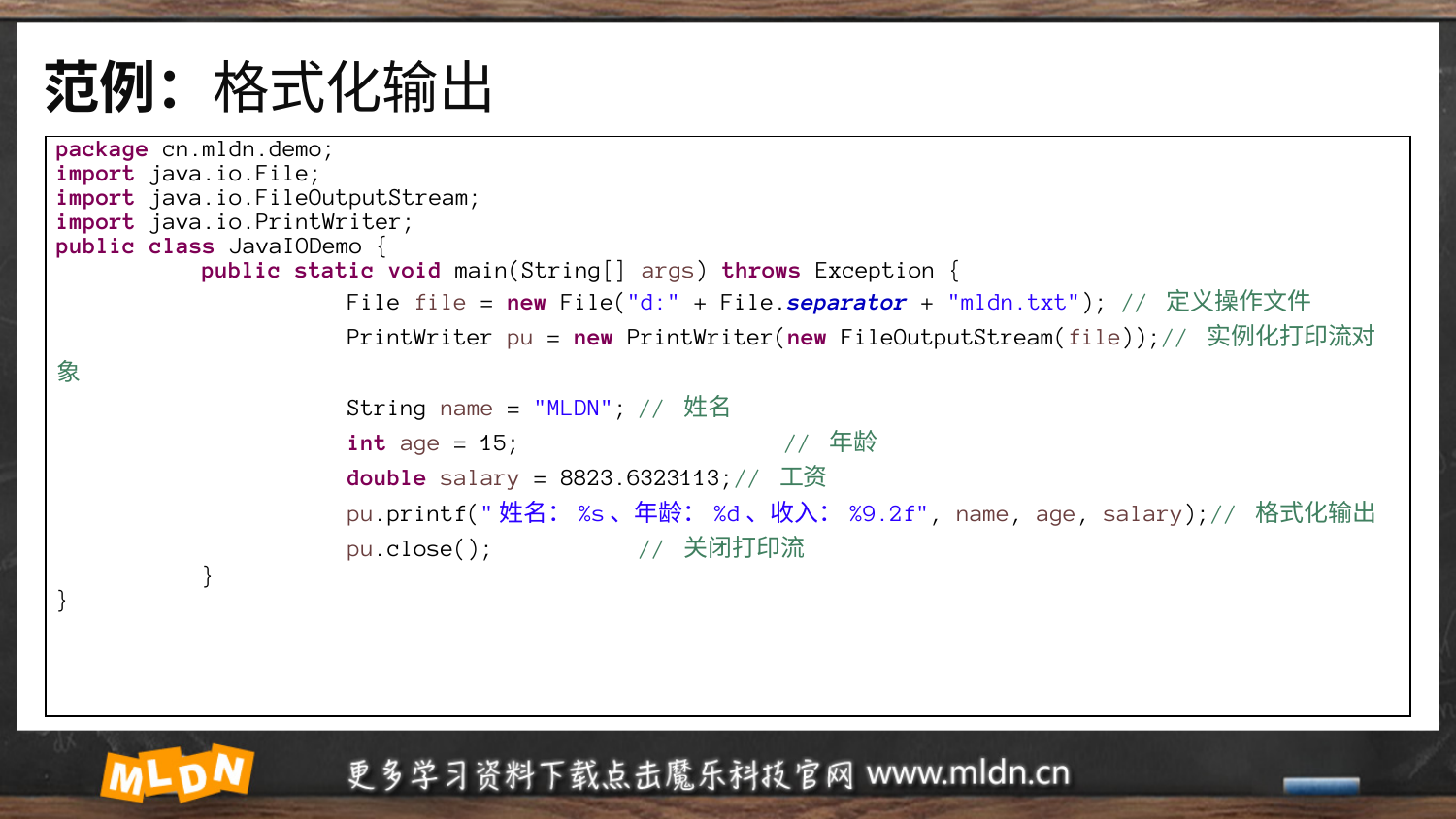

# 范例：格式化输出
| package cn.mldn.demo; import java.io.File; import java.io.FileOutputStream; import java.io.PrintWriter; public class JavaIODemo { public static void main(String[] args) throws Exception { File file = new File("d:" + File.separator + "mldn.txt"); // 定义操作文件 PrintWriter pu = new PrintWriter(new FileOutputStream(file));// 实例化打印流对象 String name = "MLDN"; // 姓名 int age = 15; // 年龄 double salary = 8823.6323113;// 工资 pu.printf("姓名：%s、年龄：%d、收入：%9.2f", name, age, salary);// 格式化输出 pu.close(); // 关闭打印流 } } |
| --- |